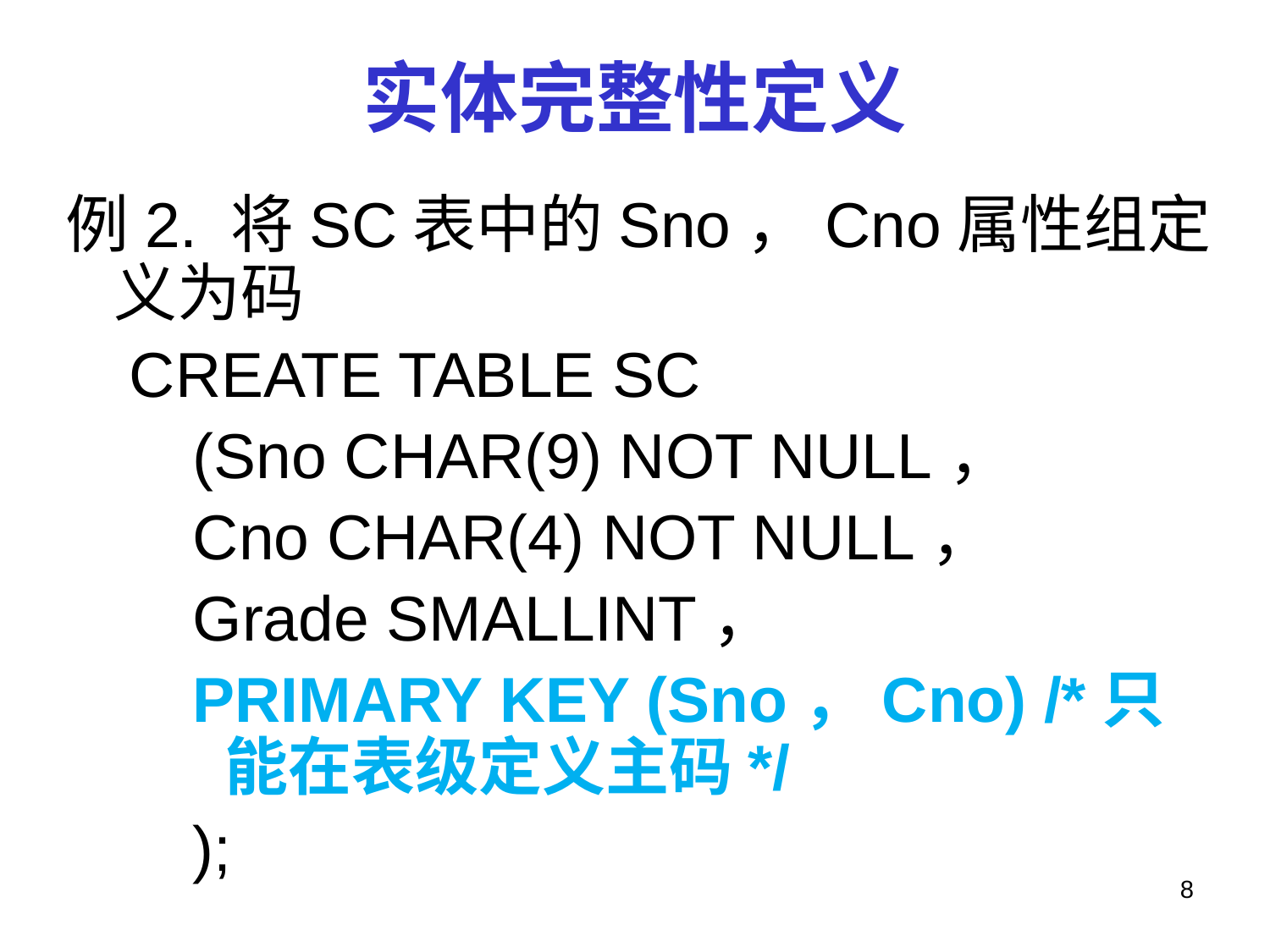

# 实体完整性定义
例2. 将SC表中的Sno，Cno属性组定义为码
CREATE TABLE SC
(Sno CHAR(9) NOT NULL，
Cno CHAR(4) NOT NULL，
Grade SMALLINT，
PRIMARY KEY (Sno，Cno) /*只能在表级定义主码*/
);
8